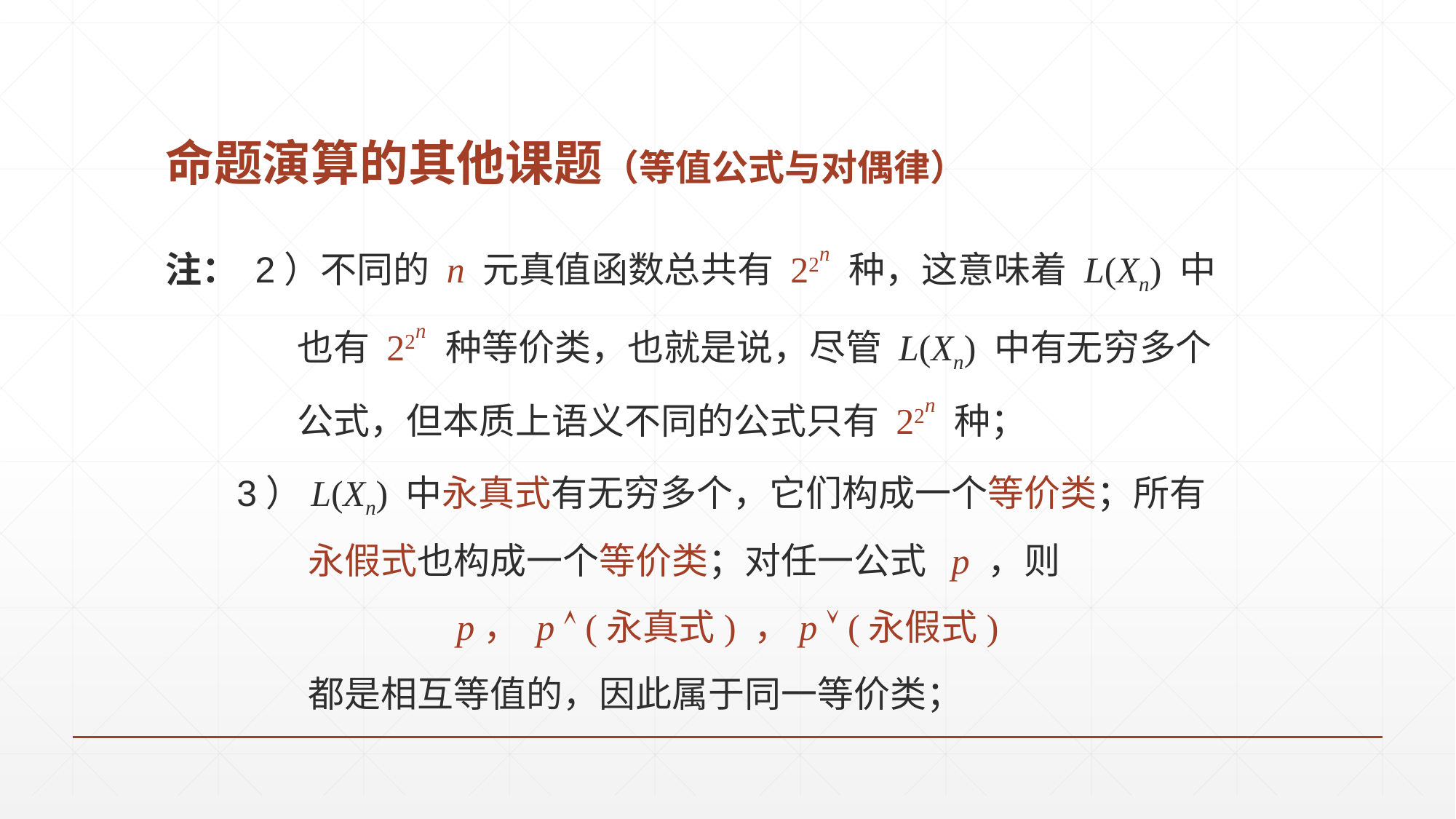

# 命题演算的其他课题（等值公式与对偶律）
注： 2）不同的 n 元真值函数总共有 22n  种，这意味着 L(Xn) 中
               也有 22n  种等价类，也就是说，尽管 L(Xn) 中有无穷多个
               公式，但本质上语义不同的公式只有 22n  种；
       3）L(Xn) 中永真式有无穷多个，它们构成一个等价类；所有
	   永假式也构成一个等价类；对任一公式  p ，则
p， p ∧ (永真式) ，p ∨ (永假式)
	   都是相互等值的，因此属于同一等价类；